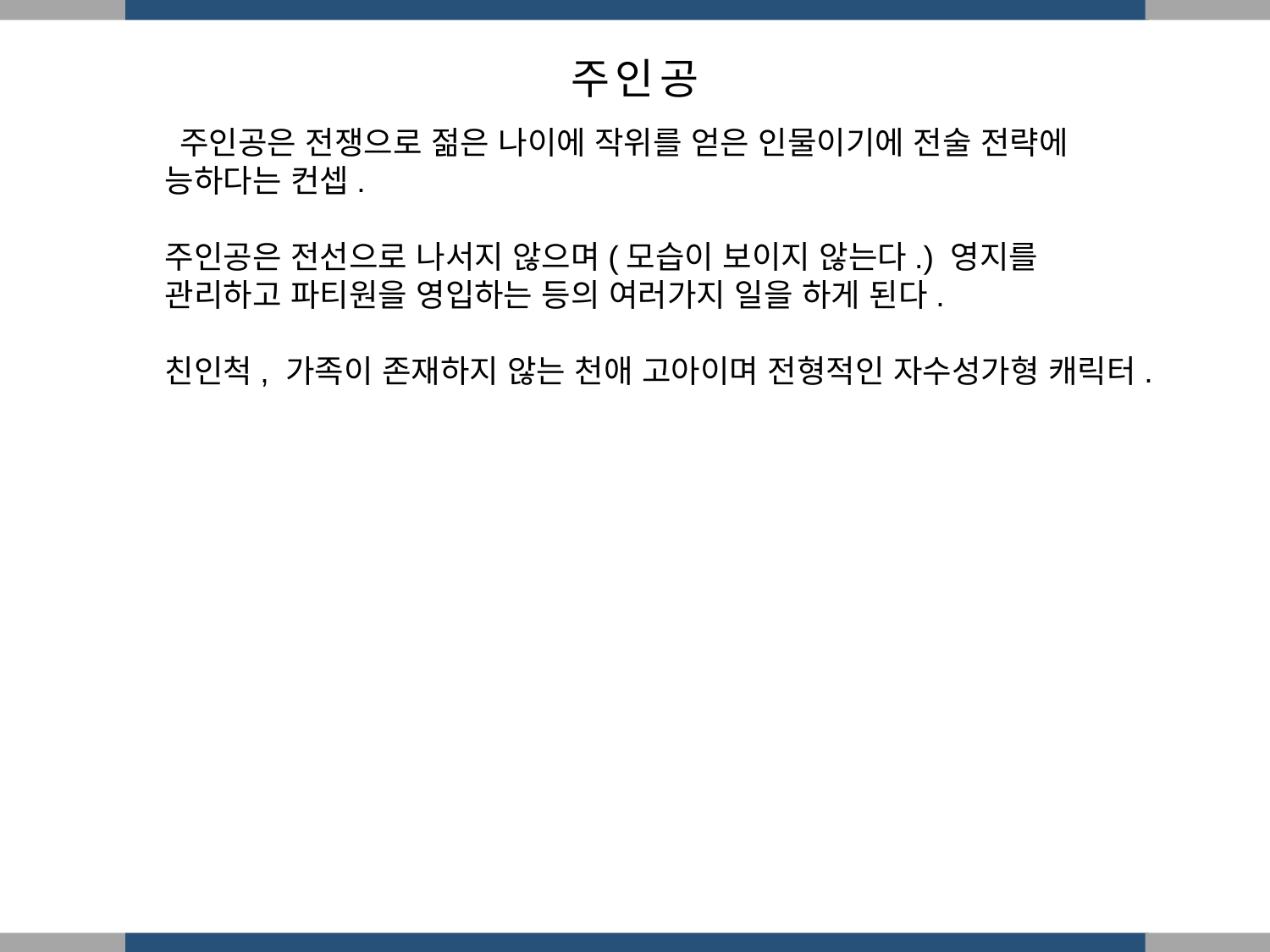

주인공
 주인공은 전쟁으로 젊은 나이에 작위를 얻은 인물이기에 전술 전략에 능하다는 컨셉.

주인공은 전선으로 나서지 않으며(모습이 보이지 않는다.) 영지를 관리하고 파티원을 영입하는 등의 여러가지 일을 하게 된다.

친인척, 가족이 존재하지 않는 천애 고아이며 전형적인 자수성가형 캐릭터.